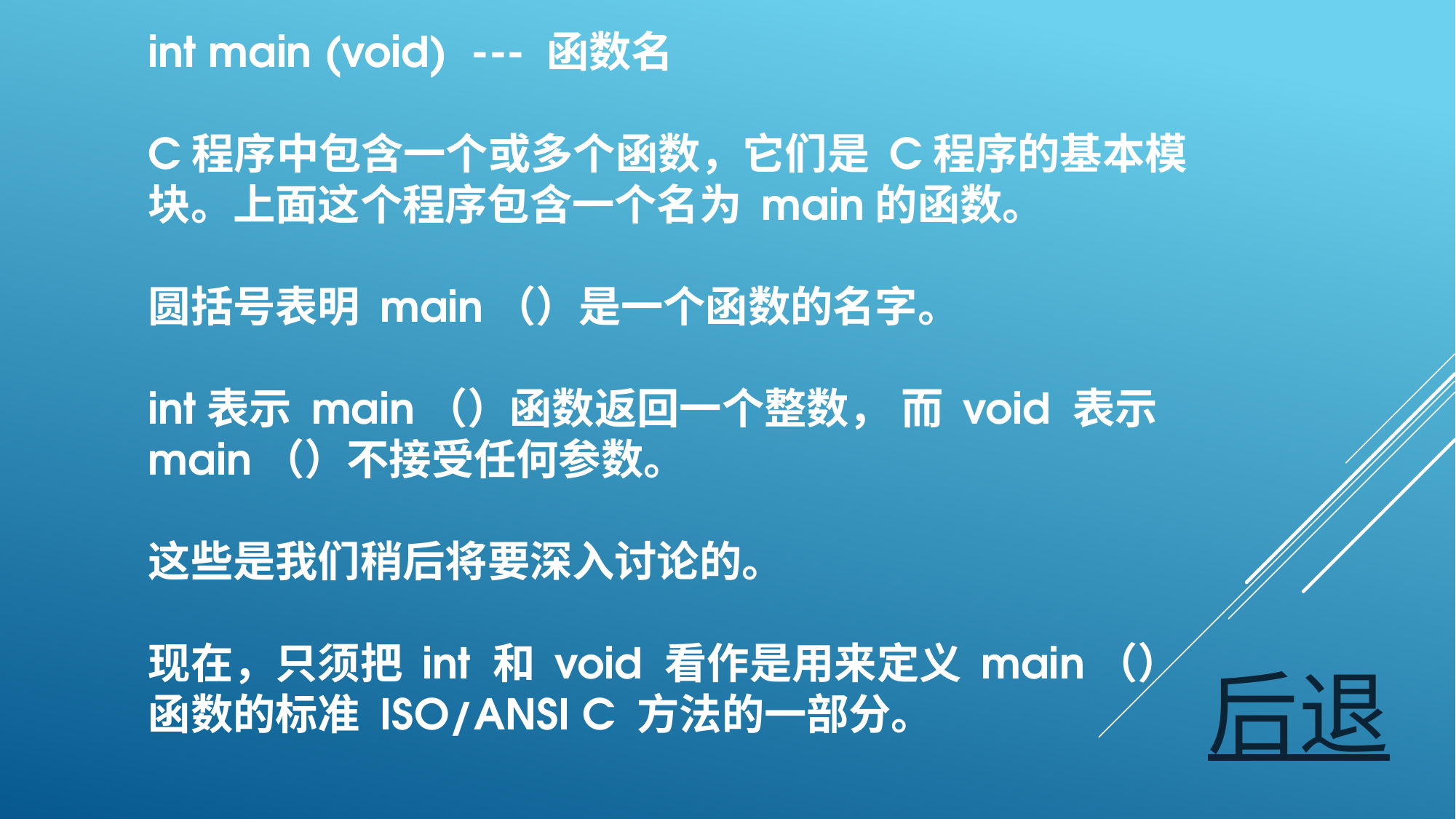

int main (void)  --- 函数名

C程序中包含一个或多个函数，它们是 C程序的基本模块。上面这个程序包含一个名为 main的函数。

圆括号表明 main（）是一个函数的名字。

int表示 main（）函数返回一个整数， 而 void 表示 main（）不接受任何参数。

这些是我们稍后将要深入讨论的。

现在，只须把 int 和 void 看作是用来定义 main（）函数的标准 ISO/ANSI C 方法的一部分。
后退